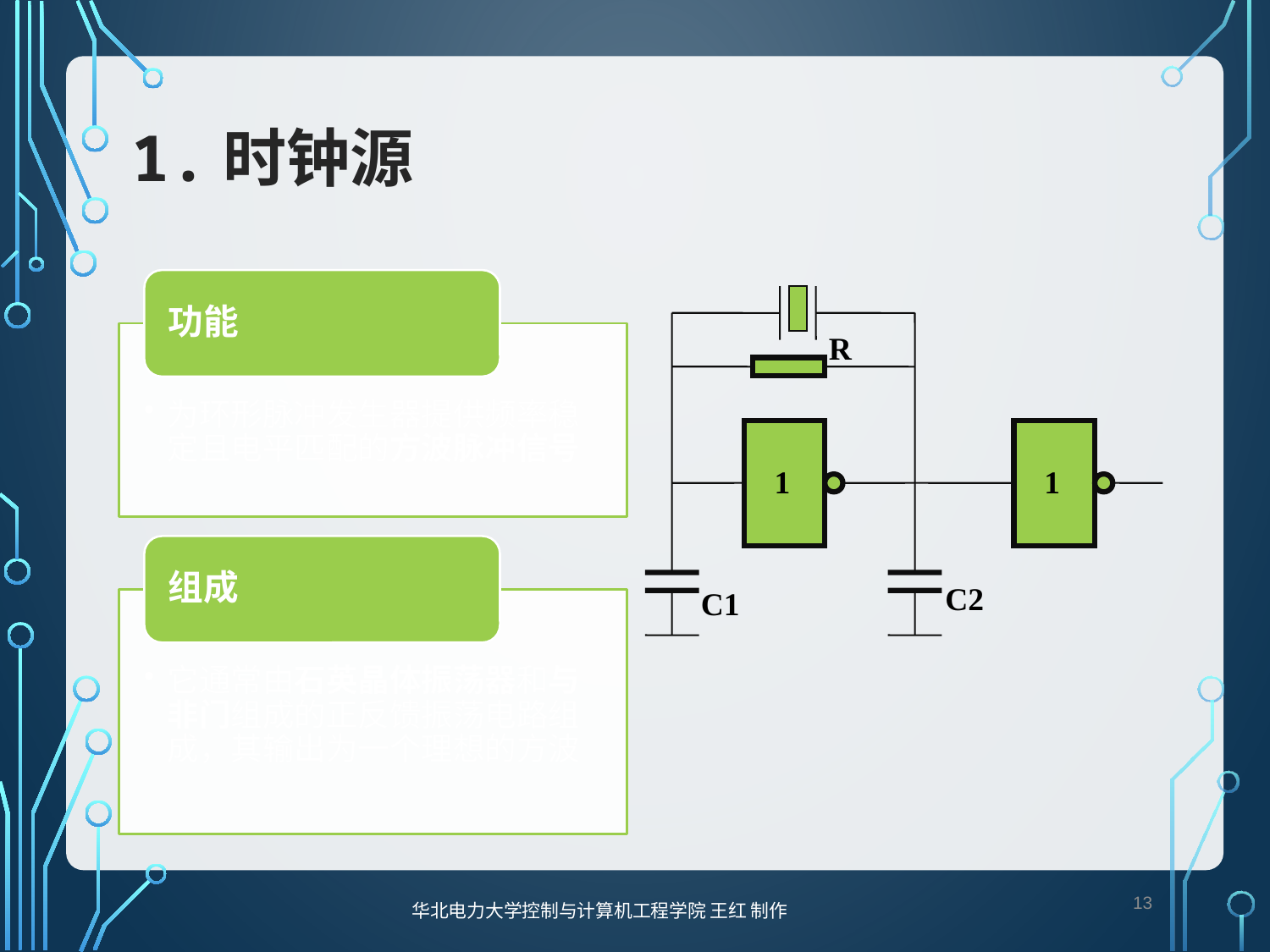

# 1.时钟源
为环形脉冲发生器提供频率稳定且电平匹配的方波脉冲信号
功能
它通常由石英晶体振荡器和与非门组成的正反馈振荡电路组成，其输出为一个理想的方波
组成

R
1
1

C2
C1

13
华北电力大学控制与计算机工程学院 王红 制作